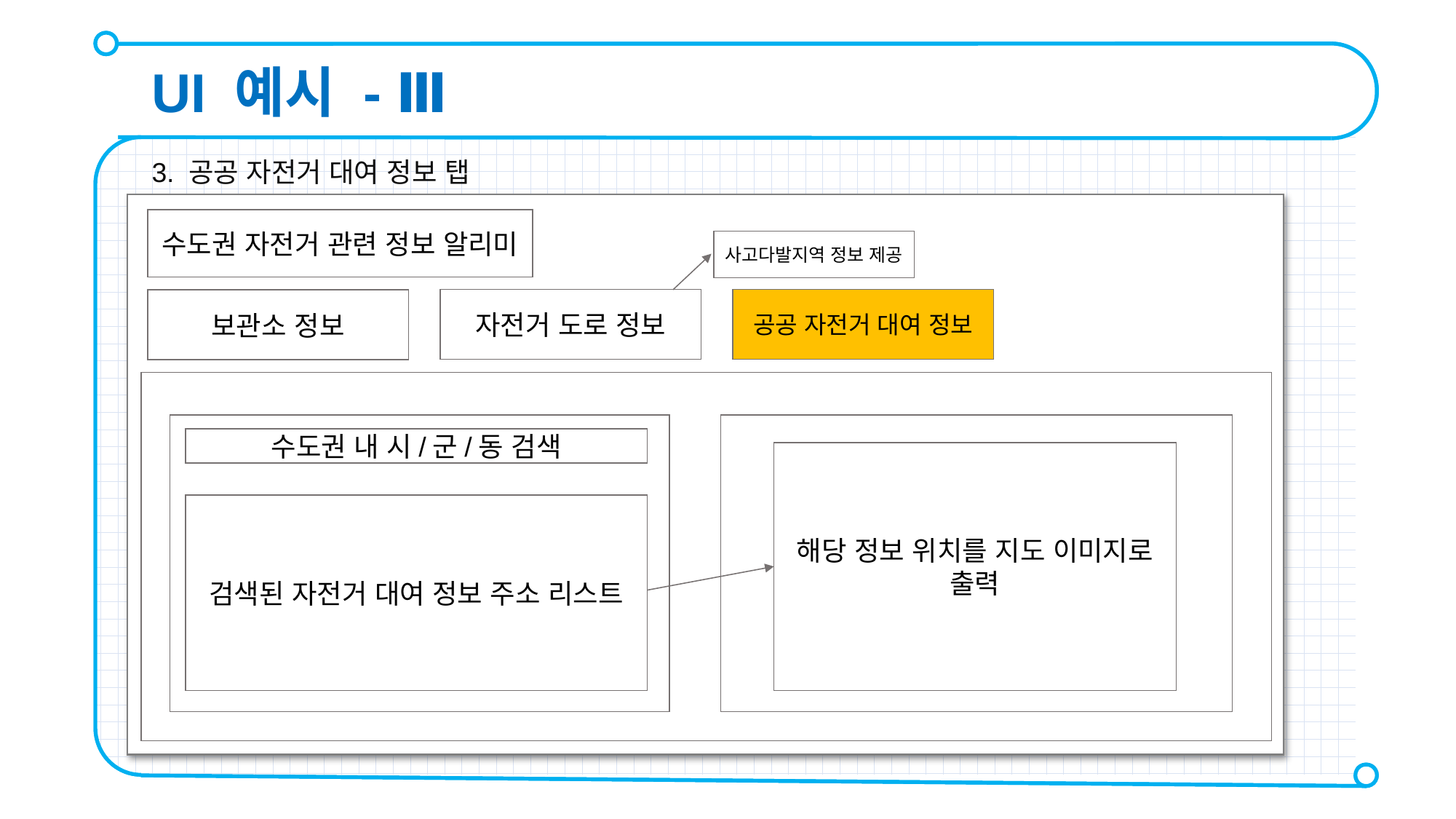

UI 예시 - Ⅲ
3. 공공 자전거 대여 정보 탭

수도권 자전거 관련 정보 알리미
사고다발지역 정보 제공
자전거 도로 정보
공공 자전거 대여 정보
보관소 정보

수도권 내 시/군/동 검색
해당 정보 위치를 지도 이미지로 출력
검색된 자전거 대여 정보 주소 리스트